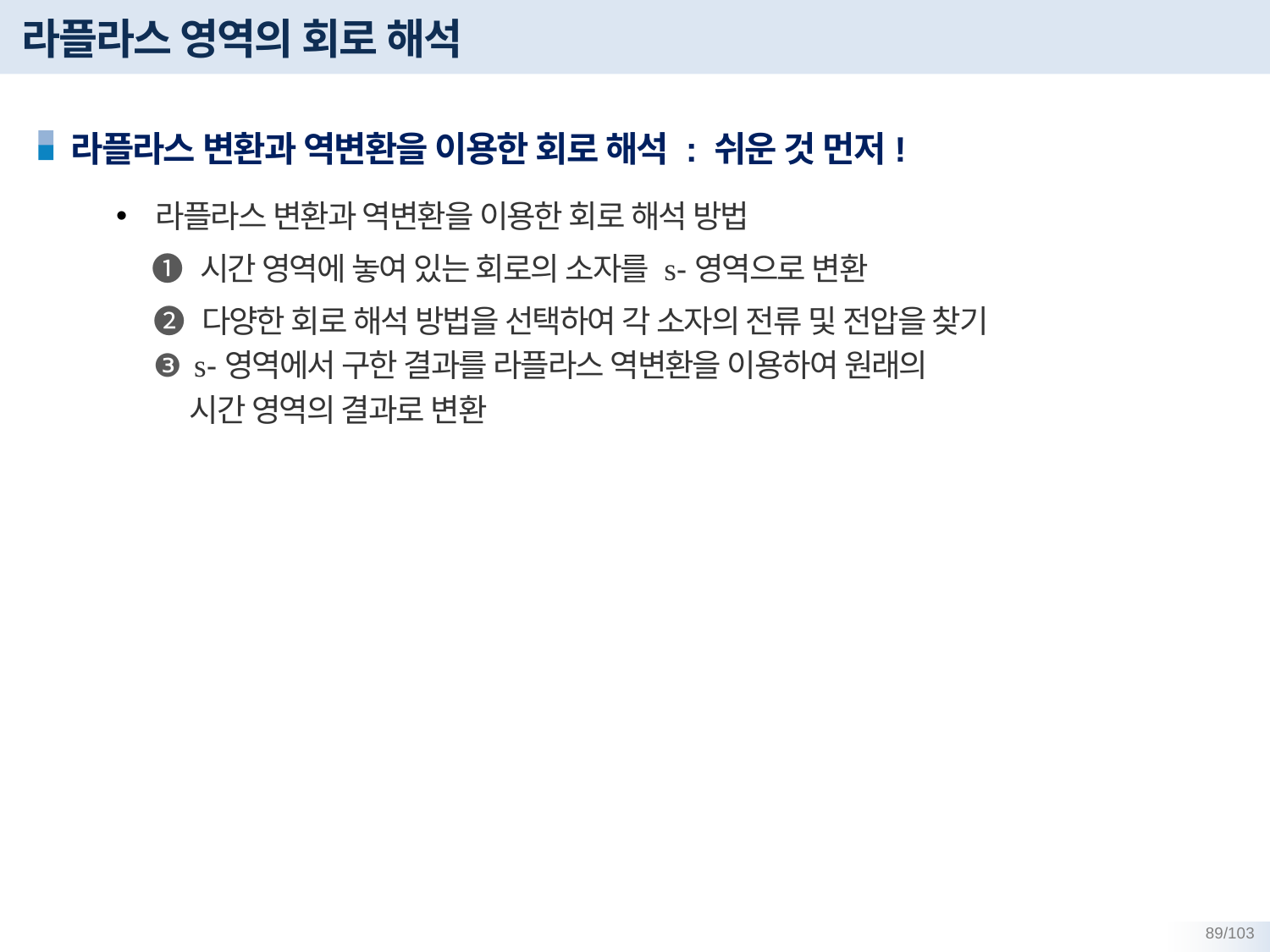

# 라플라스 영역의 회로 해석
라플라스 변환과 역변환을 이용한 회로 해석 : 쉬운 것 먼저!

라플라스 변환과 역변환을 이용한 회로 해석 방법
     ❶ 시간 영역에 놓여 있는 회로의 소자를 s-영역으로 변환
     ❷ 다양한 회로 해석 방법을 선택하여 각 소자의 전류 및 전압을 찾기
     ❸ s-영역에서 구한 결과를 라플라스 역변환을 이용하여 원래의
         시간 영역의 결과로 변환